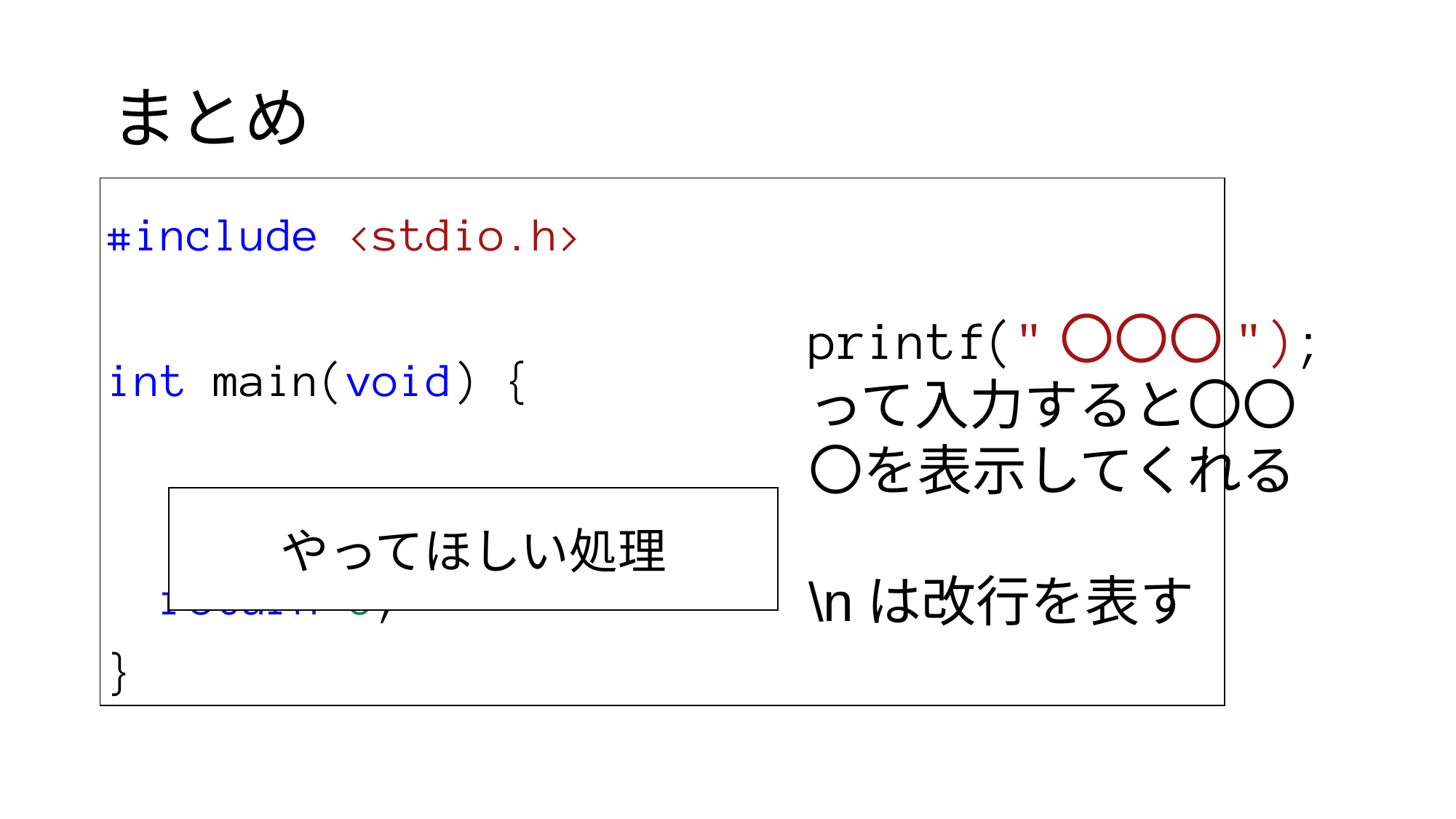

# まとめ
| #include <stdio.h>   int main(void) { return 0; } |
| --- |
printf("〇〇〇");
って入力すると〇〇〇を表示してくれる

\nは改行を表す
やってほしい処理